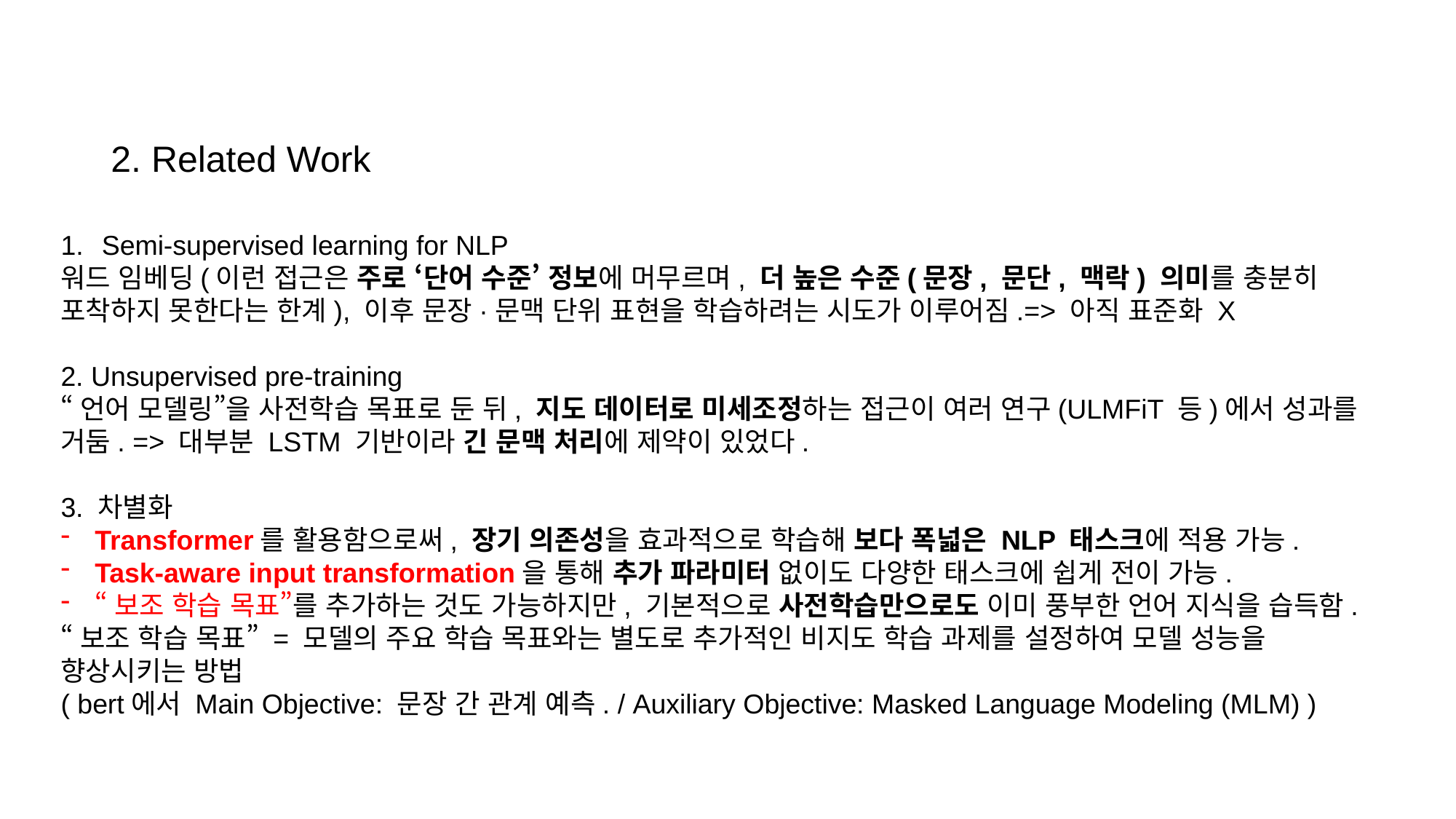

2. Related Work
Semi-supervised learning for NLP
워드 임베딩(이런 접근은 주로 ‘단어 수준’ 정보에 머무르며, 더 높은 수준(문장, 문단, 맥락) 의미를 충분히 포착하지 못한다는 한계), 이후 문장·문맥 단위 표현을 학습하려는 시도가 이루어짐.=> 아직 표준화 X

2. Unsupervised pre-training
“언어 모델링”을 사전학습 목표로 둔 뒤, 지도 데이터로 미세조정하는 접근이 여러 연구(ULMFiT 등)에서 성과를 거둠. => 대부분 LSTM 기반이라 긴 문맥 처리에 제약이 있었다.

3. 차별화
Transformer를 활용함으로써, 장기 의존성을 효과적으로 학습해 보다 폭넓은 NLP 태스크에 적용 가능.
Task-aware input transformation을 통해 추가 파라미터 없이도 다양한 태스크에 쉽게 전이 가능.
“보조 학습 목표”를 추가하는 것도 가능하지만, 기본적으로 사전학습만으로도 이미 풍부한 언어 지식을 습득함.
“보조 학습 목표” = 모델의 주요 학습 목표와는 별도로 추가적인 비지도 학습 과제를 설정하여 모델 성능을 향상시키는 방법
( bert에서 Main Objective: 문장 간 관계 예측. / Auxiliary Objective: Masked Language Modeling (MLM) )